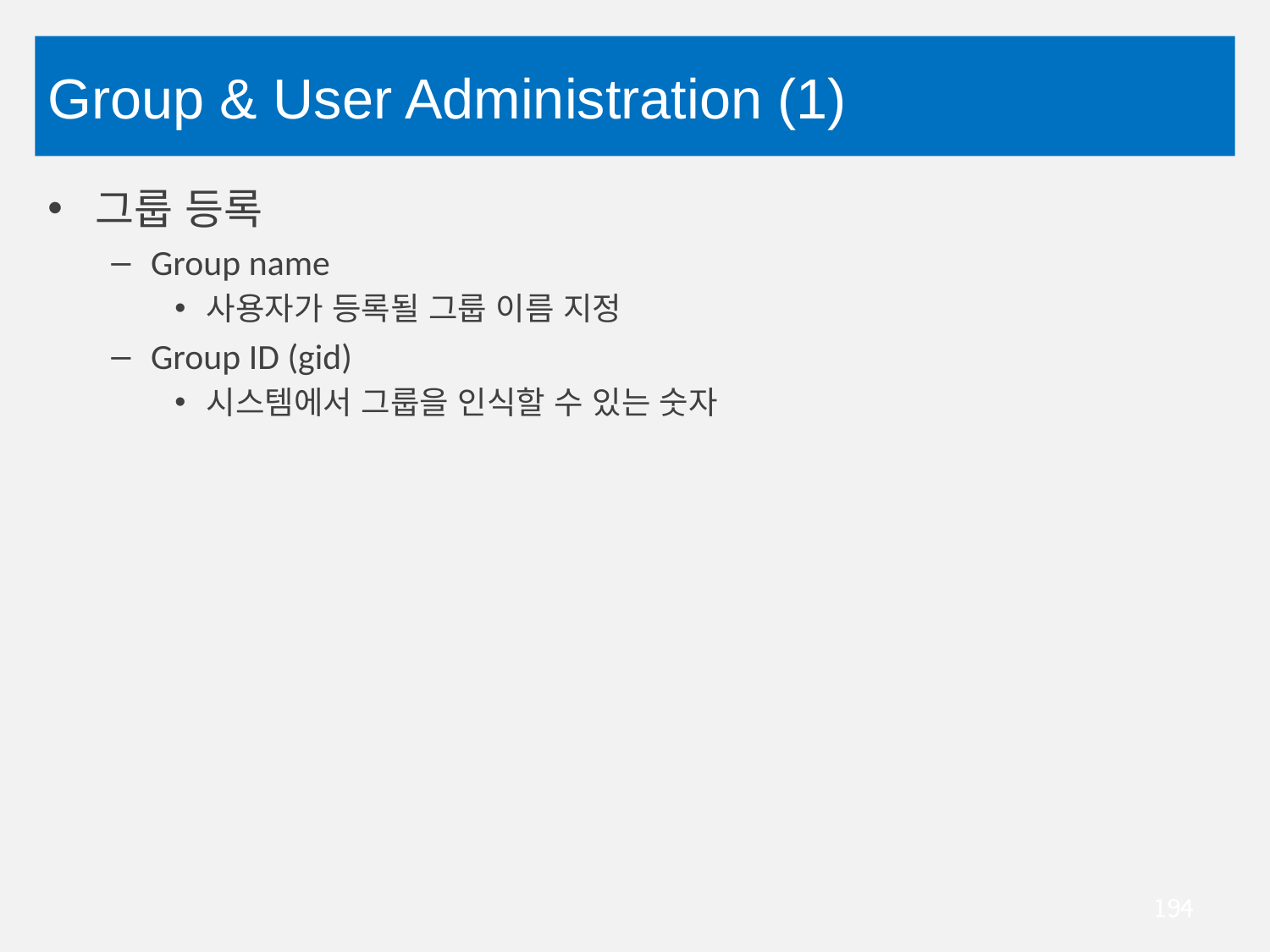

# Group & User Administration (1)
그룹 등록
Group name
사용자가 등록될 그룹 이름 지정
Group ID (gid)
시스템에서 그룹을 인식할 수 있는 숫자
194